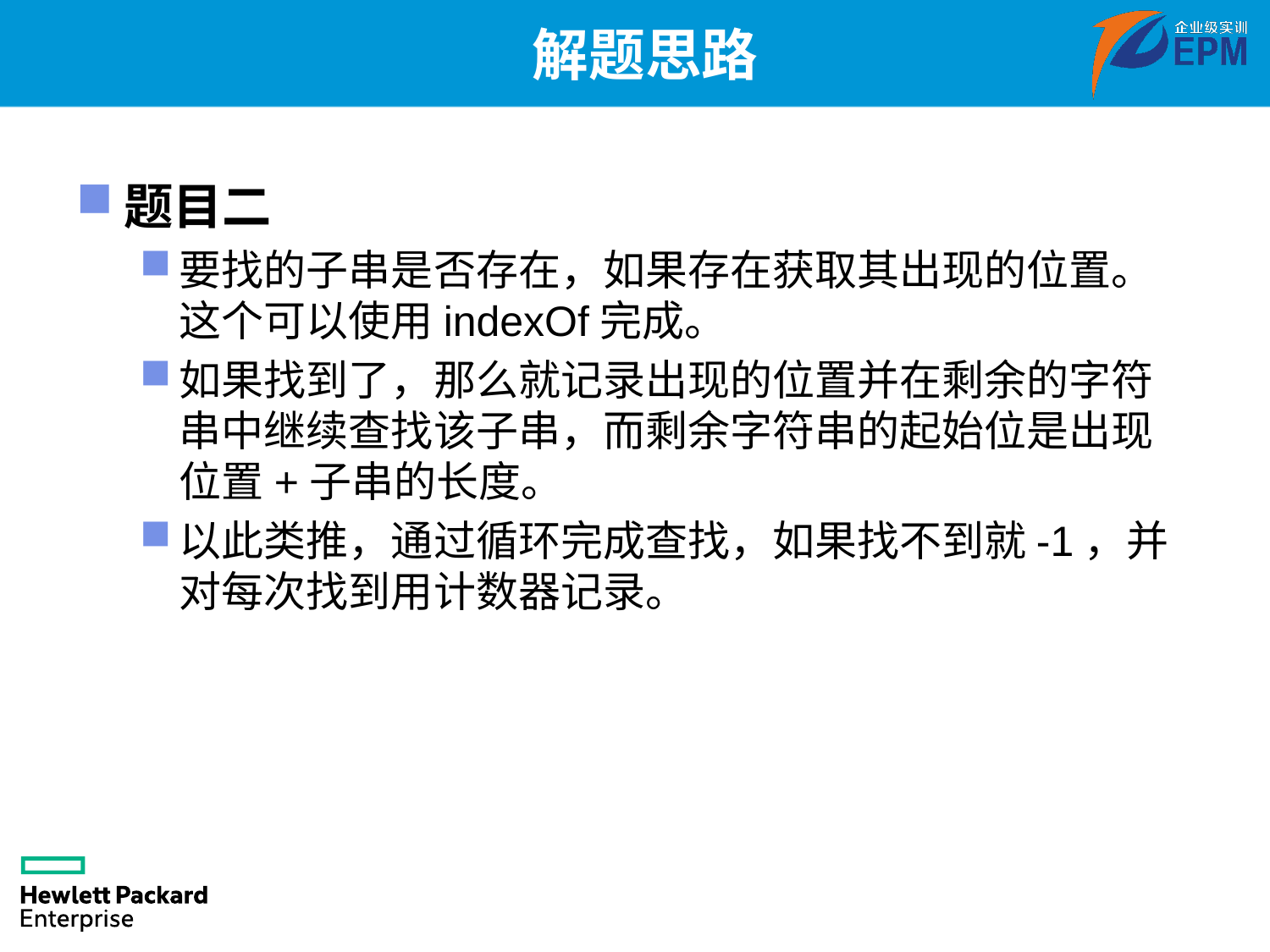

# 解题思路
题目二
要找的子串是否存在，如果存在获取其出现的位置。这个可以使用indexOf完成。
如果找到了，那么就记录出现的位置并在剩余的字符串中继续查找该子串，而剩余字符串的起始位是出现位置+子串的长度。
以此类推，通过循环完成查找，如果找不到就-1，并对每次找到用计数器记录。